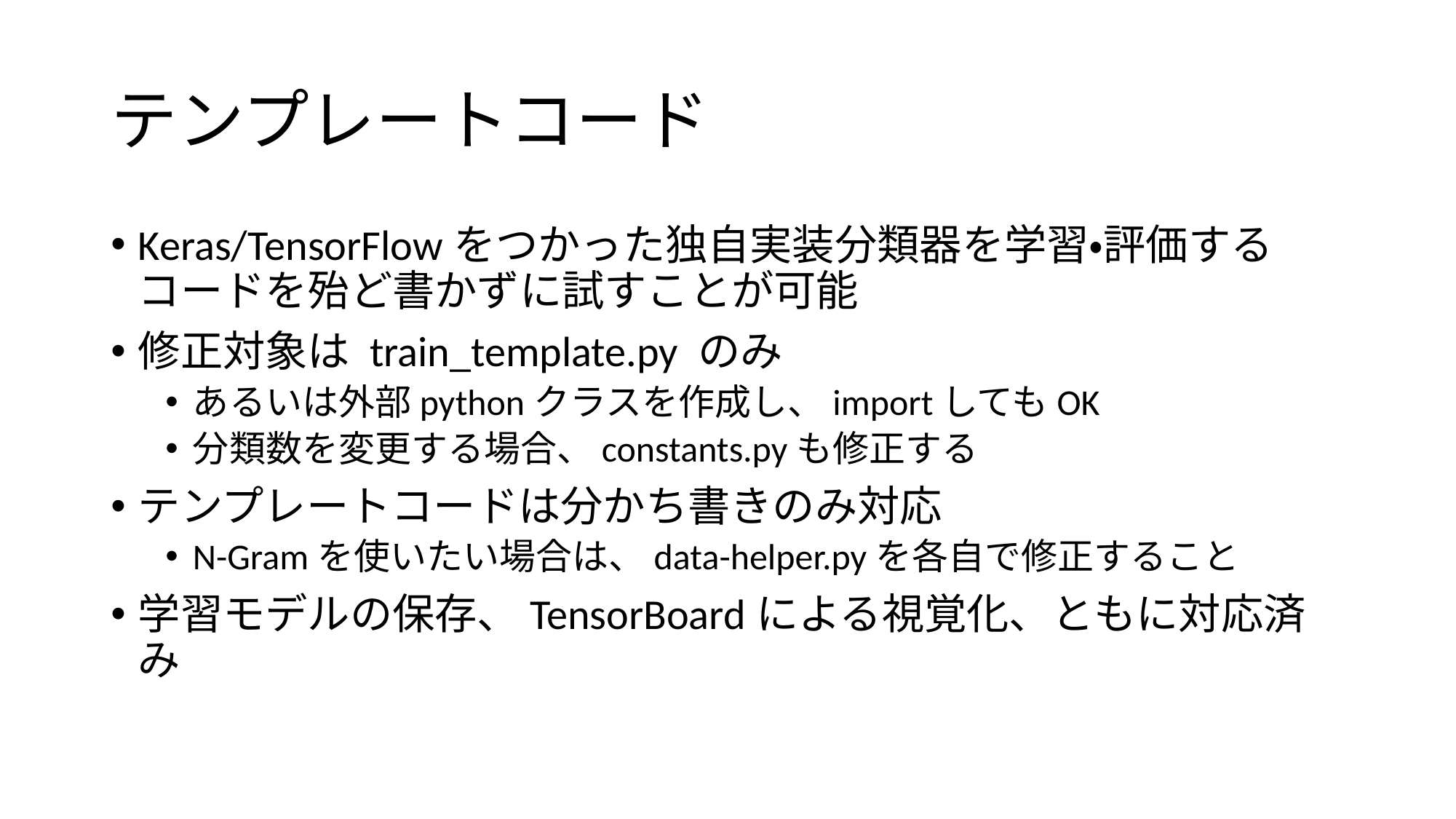

# テンプレートコード
Keras/TensorFlowをつかった独自実装分類器を学習・評価するコードを殆ど書かずに試すことが可能
修正対象は train_template.py のみ
あるいは外部pythonクラスを作成し、importしてもOK
分類数を変更する場合、constants.pyも修正する
テンプレートコードは分かち書きのみ対応
N-Gramを使いたい場合は、data-helper.pyを各自で修正すること
学習モデルの保存、TensorBoardによる視覚化、ともに対応済み